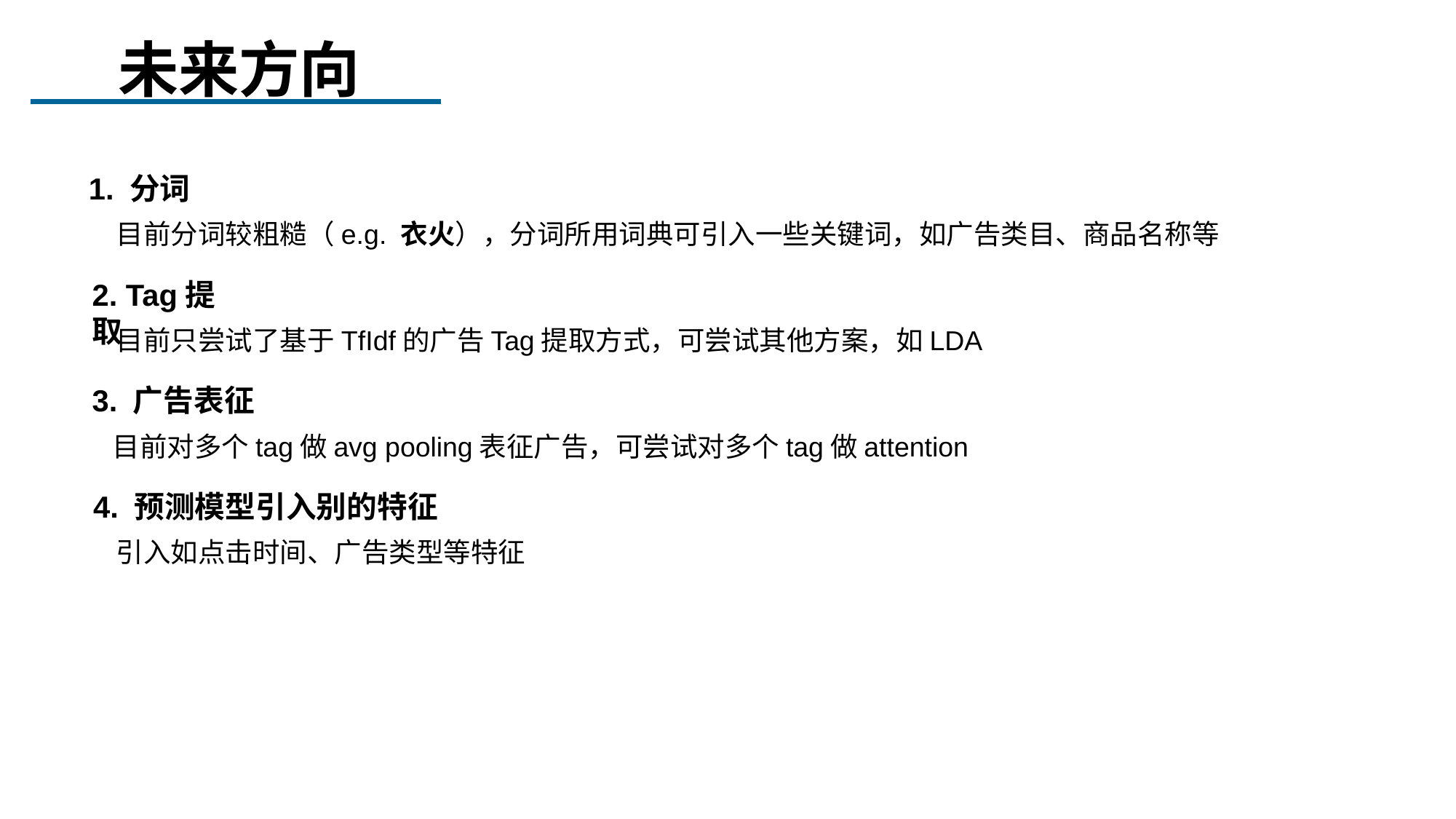

未来方向
1. 分词
目前分词较粗糙（e.g. 衣火），分词所用词典可引入一些关键词，如广告类目、商品名称等
2. Tag提取
目前只尝试了基于TfIdf的广告Tag提取方式，可尝试其他方案，如LDA
3. 广告表征
目前对多个tag做avg pooling表征广告，可尝试对多个tag做attention
4. 预测模型引入别的特征
引入如点击时间、广告类型等特征